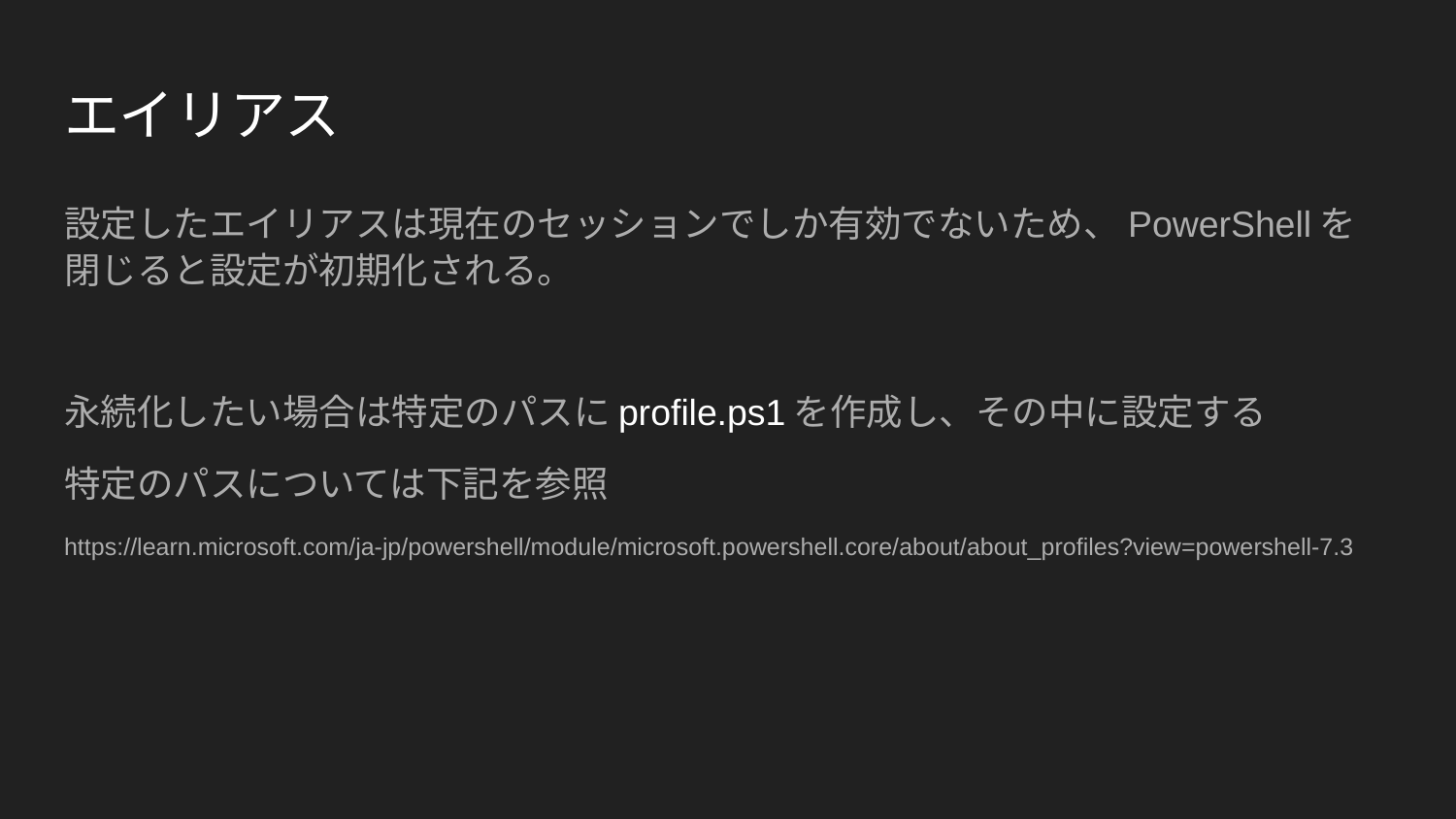

# エイリアス
設定したエイリアスは現在のセッションでしか有効でないため、PowerShellを閉じると設定が初期化される。

永続化したい場合は特定のパスにprofile.ps1を作成し、その中に設定する
特定のパスについては下記を参照
https://learn.microsoft.com/ja-jp/powershell/module/microsoft.powershell.core/about/about_profiles?view=powershell-7.3